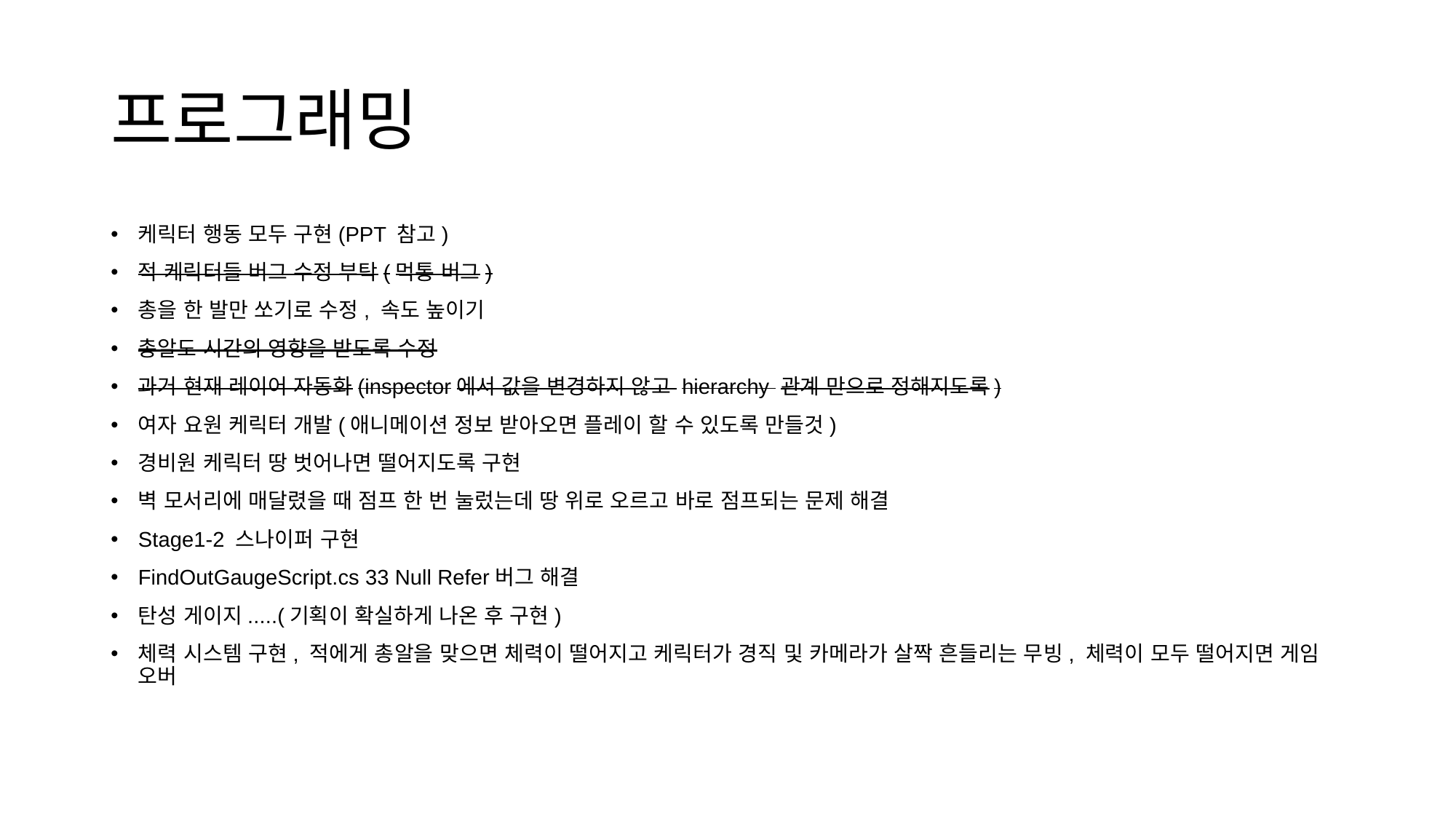

# 프로그래밍
케릭터 행동 모두 구현(PPT 참고)
적 케릭터들 버그 수정 부탁(먹통 버그)
총을 한 발만 쏘기로 수정, 속도 높이기
총알도 시간의 영향을 받도록 수정
과거 현재 레이어 자동화(inspector에서 값을 변경하지 않고 hierarchy 관계 만으로 정해지도록)
여자 요원 케릭터 개발(애니메이션 정보 받아오면 플레이 할 수 있도록 만들것)
경비원 케릭터 땅 벗어나면 떨어지도록 구현
벽 모서리에 매달렸을 때 점프 한 번 눌렀는데 땅 위로 오르고 바로 점프되는 문제 해결
Stage1-2 스나이퍼 구현
FindOutGaugeScript.cs 33 Null Refer버그 해결
탄성 게이지.....(기획이 확실하게 나온 후 구현)
체력 시스템 구현, 적에게 총알을 맞으면 체력이 떨어지고 케릭터가 경직 및 카메라가 살짝 흔들리는 무빙, 체력이 모두 떨어지면 게임 오버